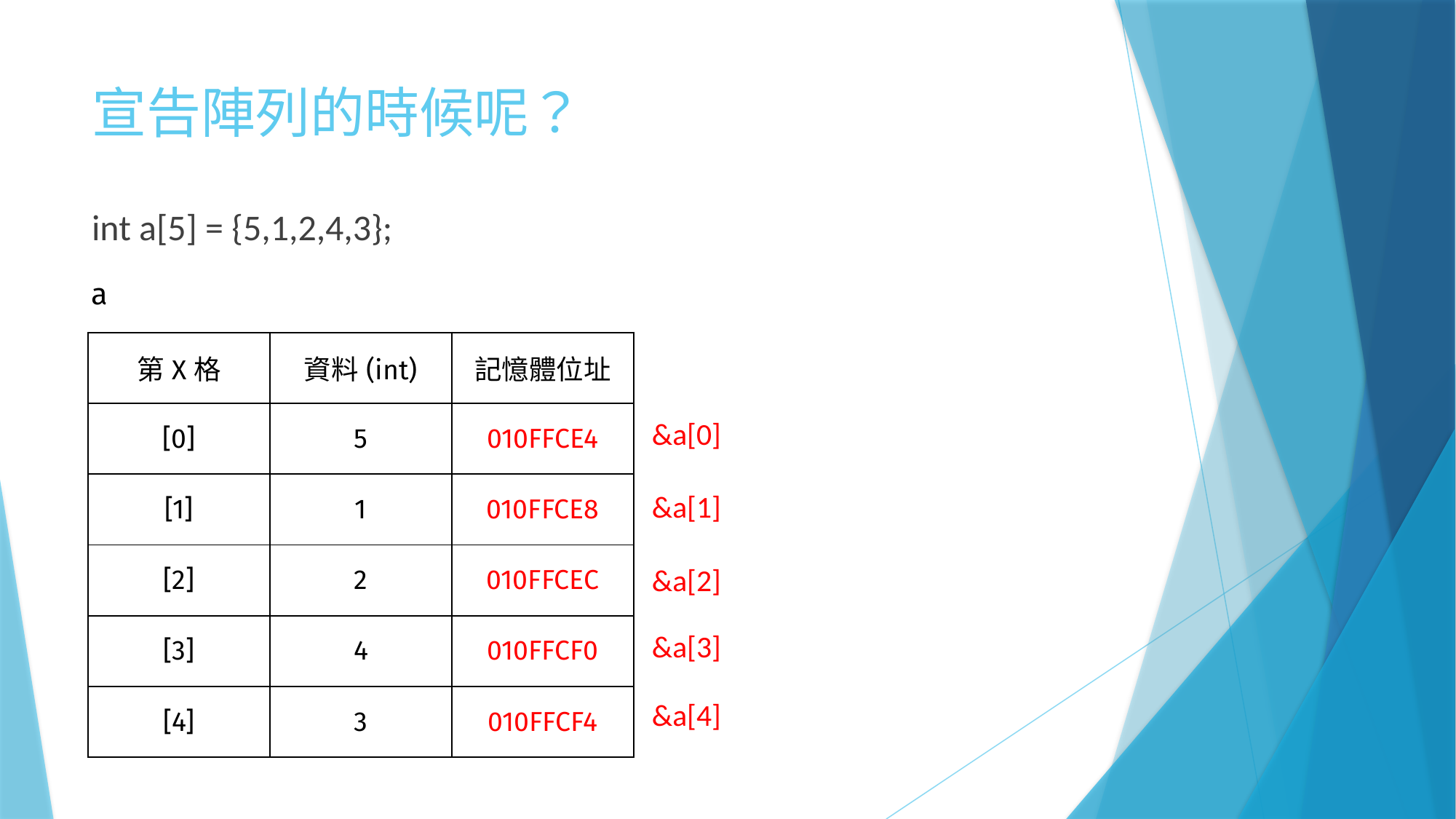

# 宣告陣列的時候呢？
int a[5] = {5,1,2,4,3};

a
| 第X格 | 資料(int) | 記憶體位址 |
| --- | --- | --- |
| [0] | 5 | 010FFCE4 |
| [1] | 1 | 010FFCE8 |
| [2] | 2 | 010FFCEC |
| [3] | 4 | 010FFCF0 |
| [4] | 3 | 010FFCF4 |
&a[0]
&a[1]
&a[2]
&a[3]
&a[4]